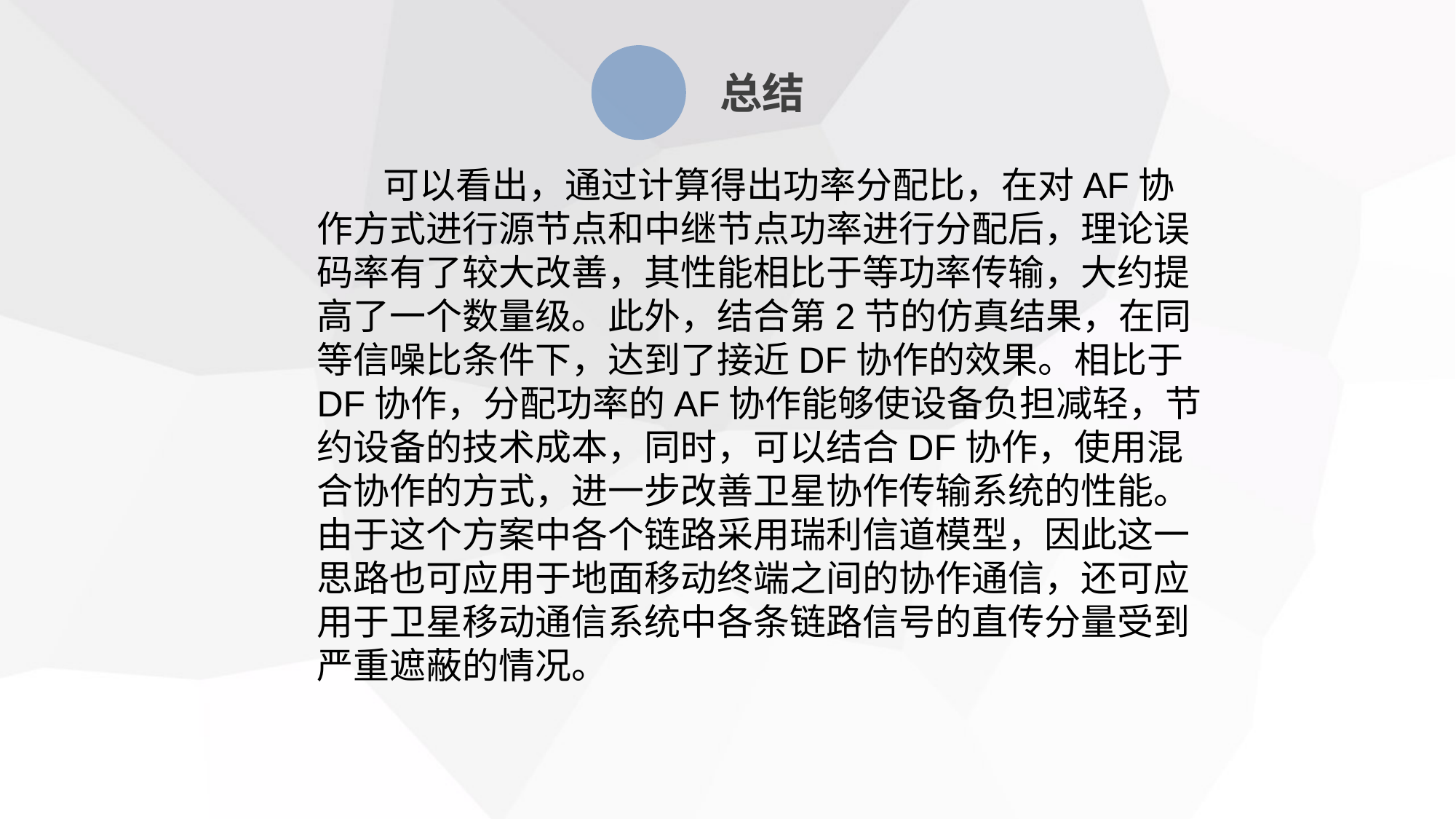

总结
       可以看出，通过计算得出功率分配比，在对AF协作方式进行源节点和中继节点功率进行分配后，理论误码率有了较大改善，其性能相比于等功率传输，大约提高了一个数量级。此外，结合第2节的仿真结果，在同等信噪比条件下，达到了接近DF协作的效果。相比于DF协作，分配功率的AF协作能够使设备负担减轻，节约设备的技术成本，同时，可以结合DF协作，使用混合协作的方式，进一步改善卫星协作传输系统的性能。由于这个方案中各个链路采用瑞利信道模型，因此这一思路也可应用于地面移动终端之间的协作通信，还可应用于卫星移动通信系统中各条链路信号的直传分量受到严重遮蔽的情况。